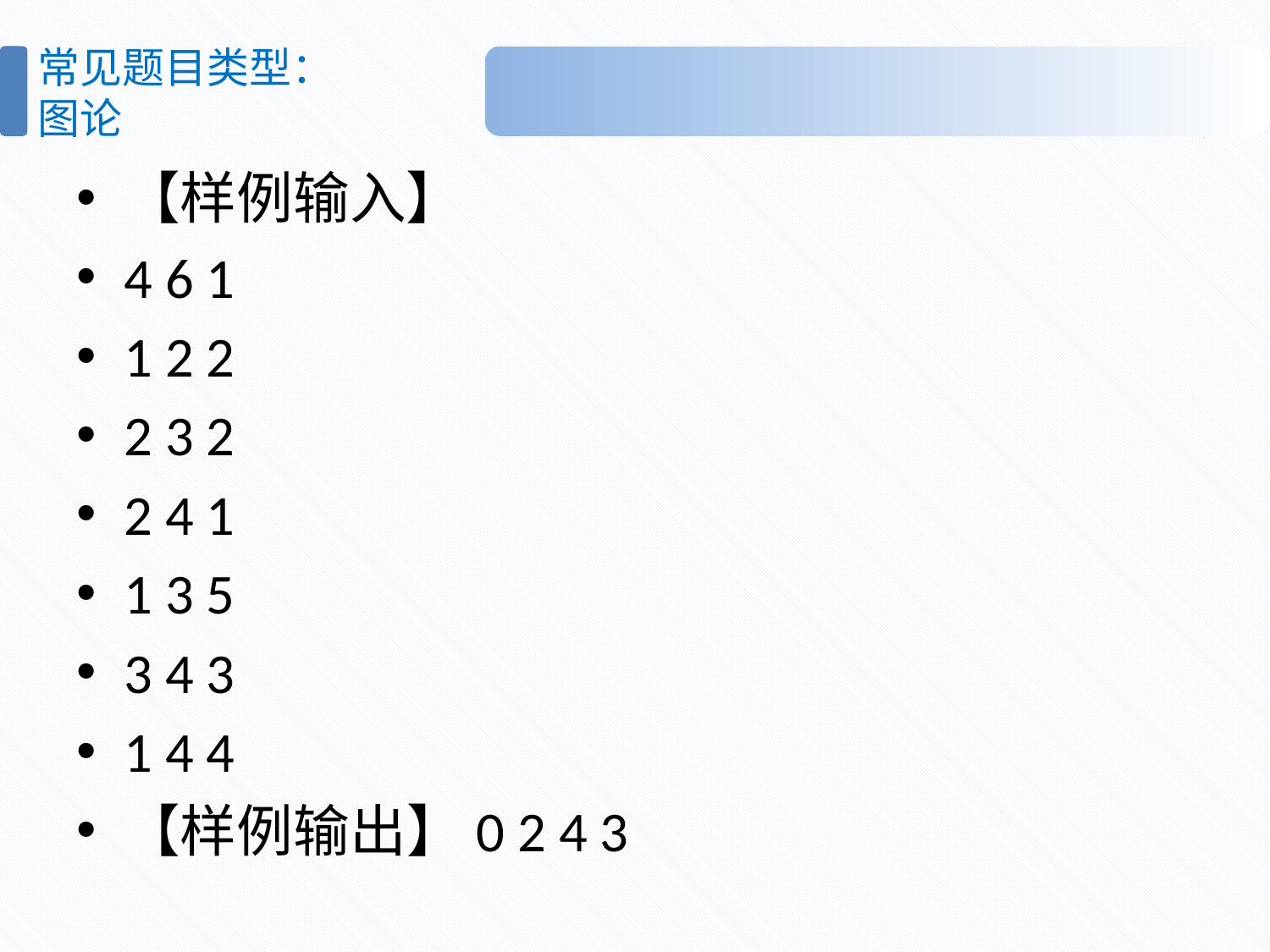

# 常见题目类型： 图论
【样例输入】
4 6 1
1 2 2
2 3 2
2 4 1
1 3 5
3 4 3
1 4 4
【样例输出】0 2 4 3